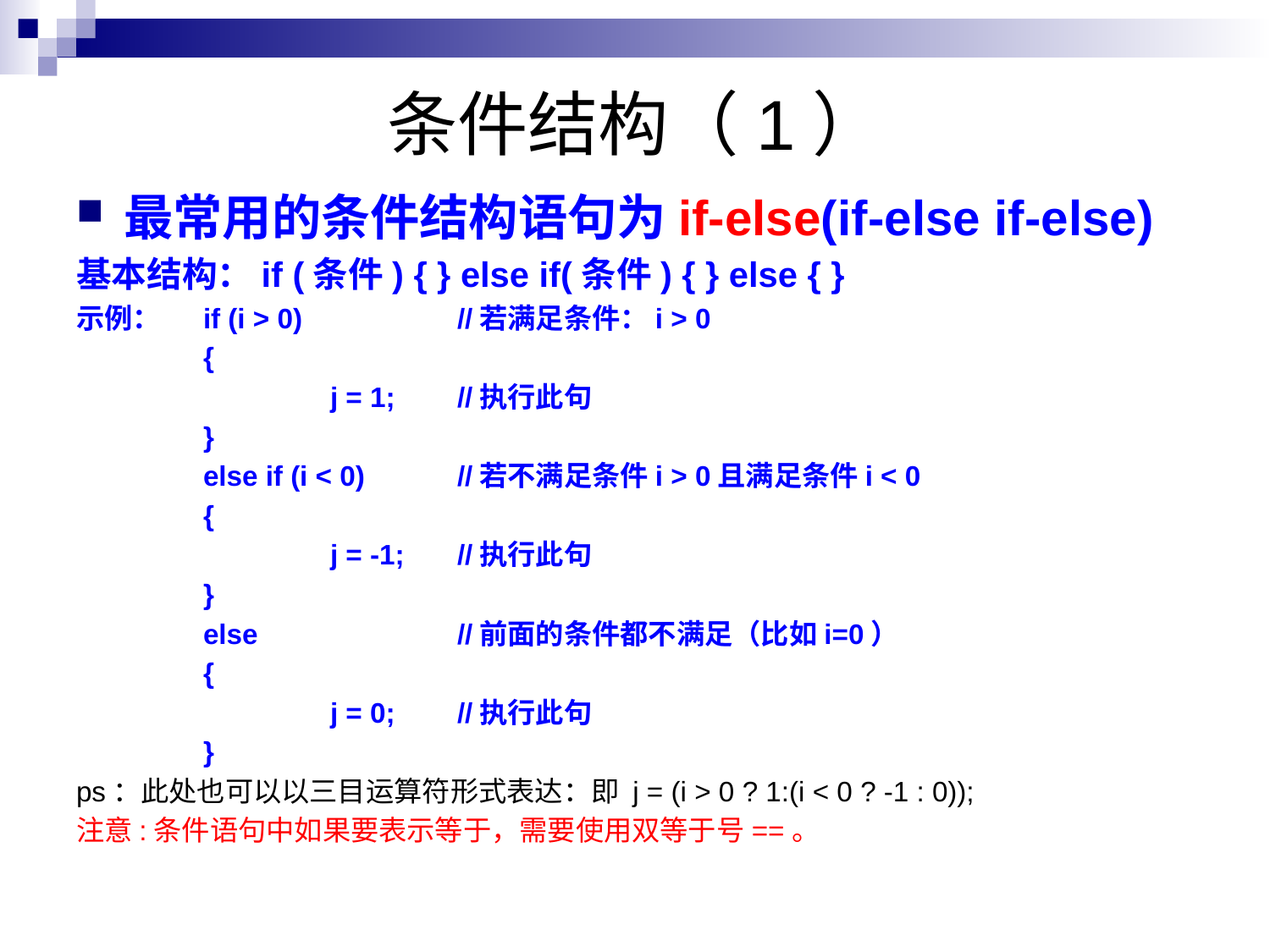

# 条件结构（1）
最常用的条件结构语句为if-else(if-else if-else)
基本结构：if (条件) { } else if(条件) { } else { }
示例：	if (i > 0) 		//若满足条件：i > 0
	{
		j = 1;	//执行此句
	}
	else if (i < 0)	//若不满足条件i > 0且满足条件i < 0
	{
		j = -1;	//执行此句
	}
	else		//前面的条件都不满足（比如i=0）
	{
		j = 0;	//执行此句
	}
ps：此处也可以以三目运算符形式表达：即 j = (i > 0 ? 1:(i < 0 ? -1 : 0));
注意:条件语句中如果要表示等于，需要使用双等于号==。